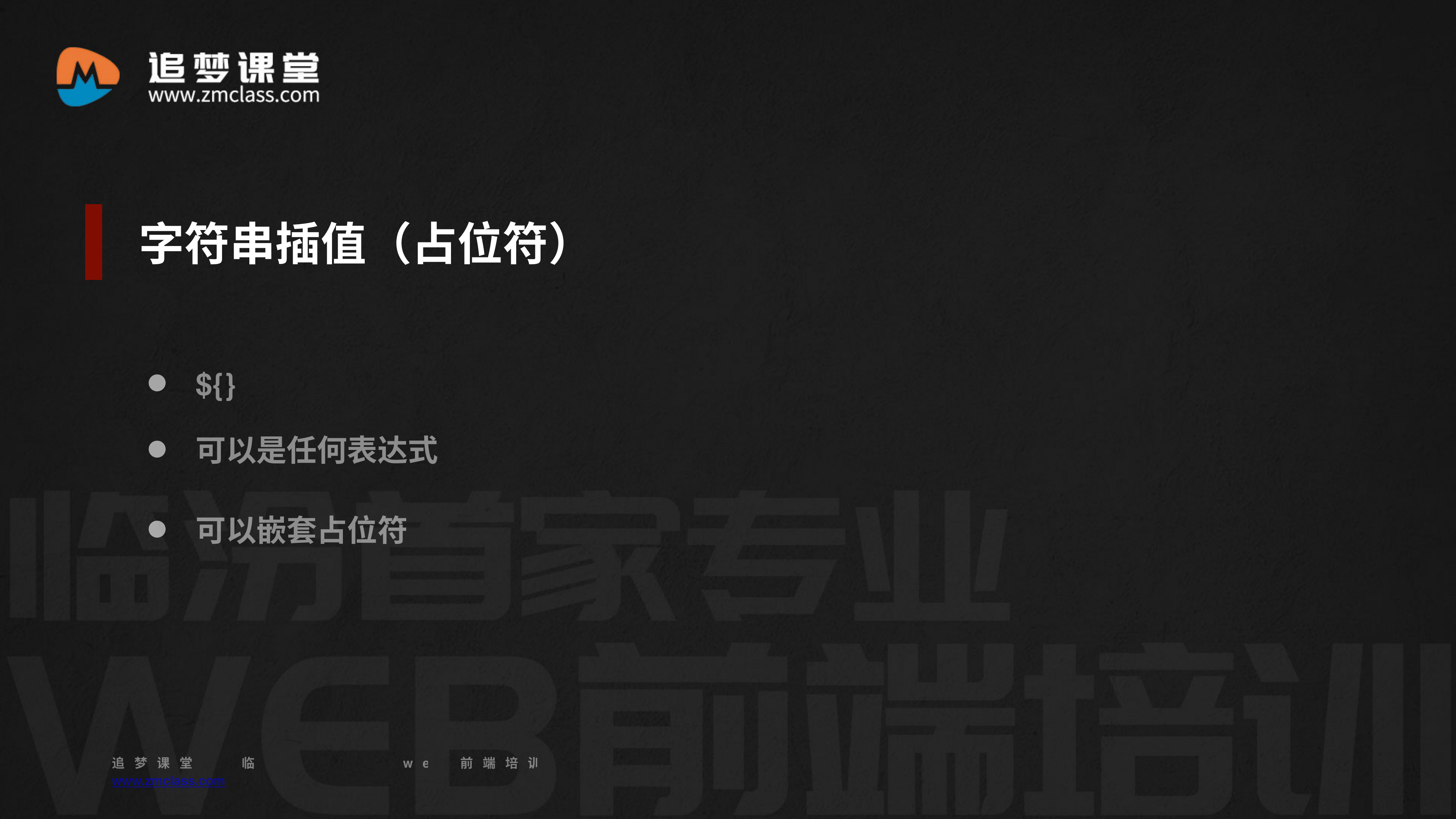

字符串插值（占位符）
${}

可以是任何表达式

可以嵌套占位符

追梦课堂   临汾首家专业的web前端培训机构                                                          www.zmclass.com
18